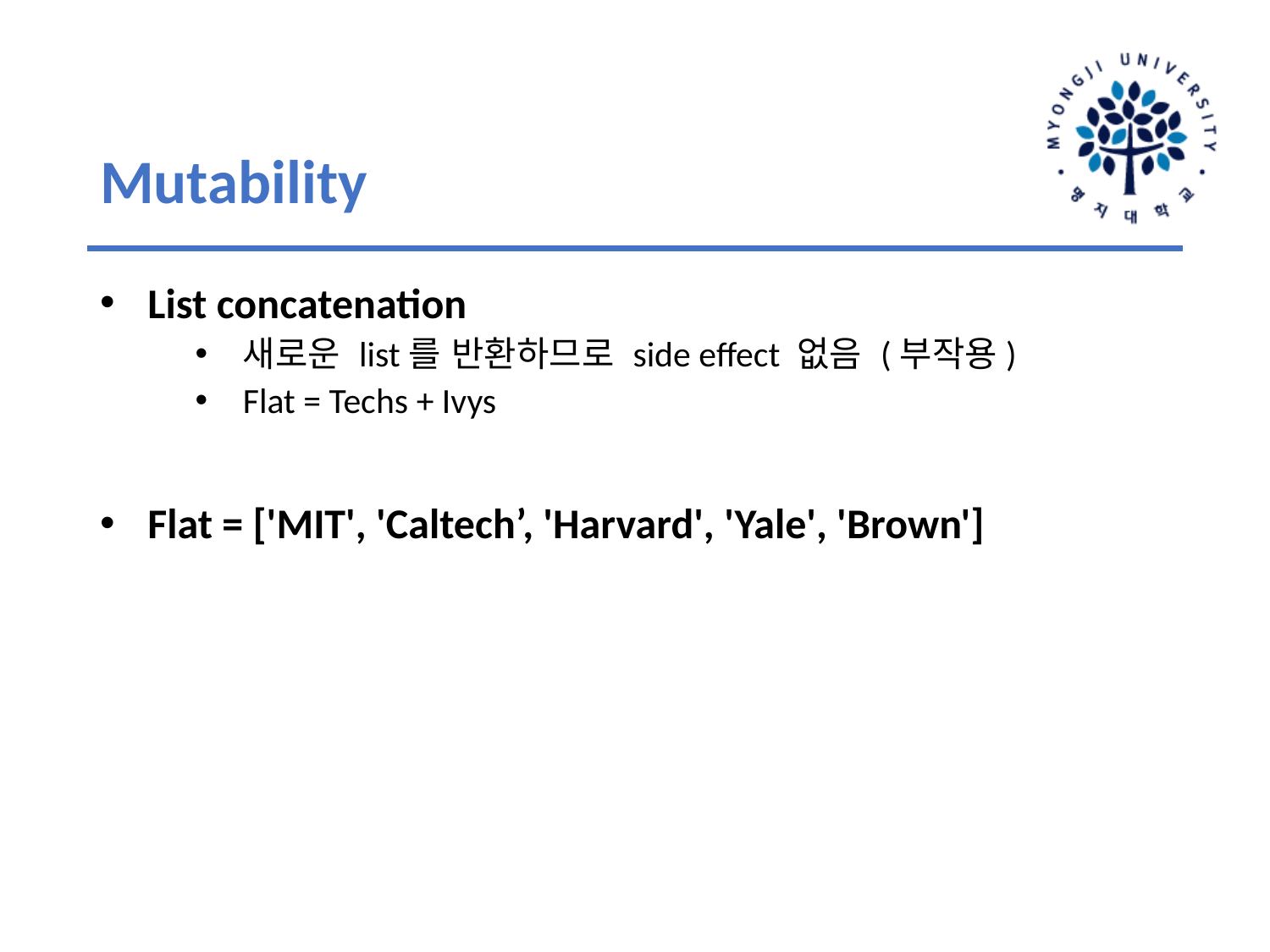

# Mutability
List concatenation
새로운 list를 반환하므로 side effect 없음 (부작용)
Flat = Techs + Ivys

Flat = ['MIT', 'Caltech’, 'Harvard', 'Yale', 'Brown']